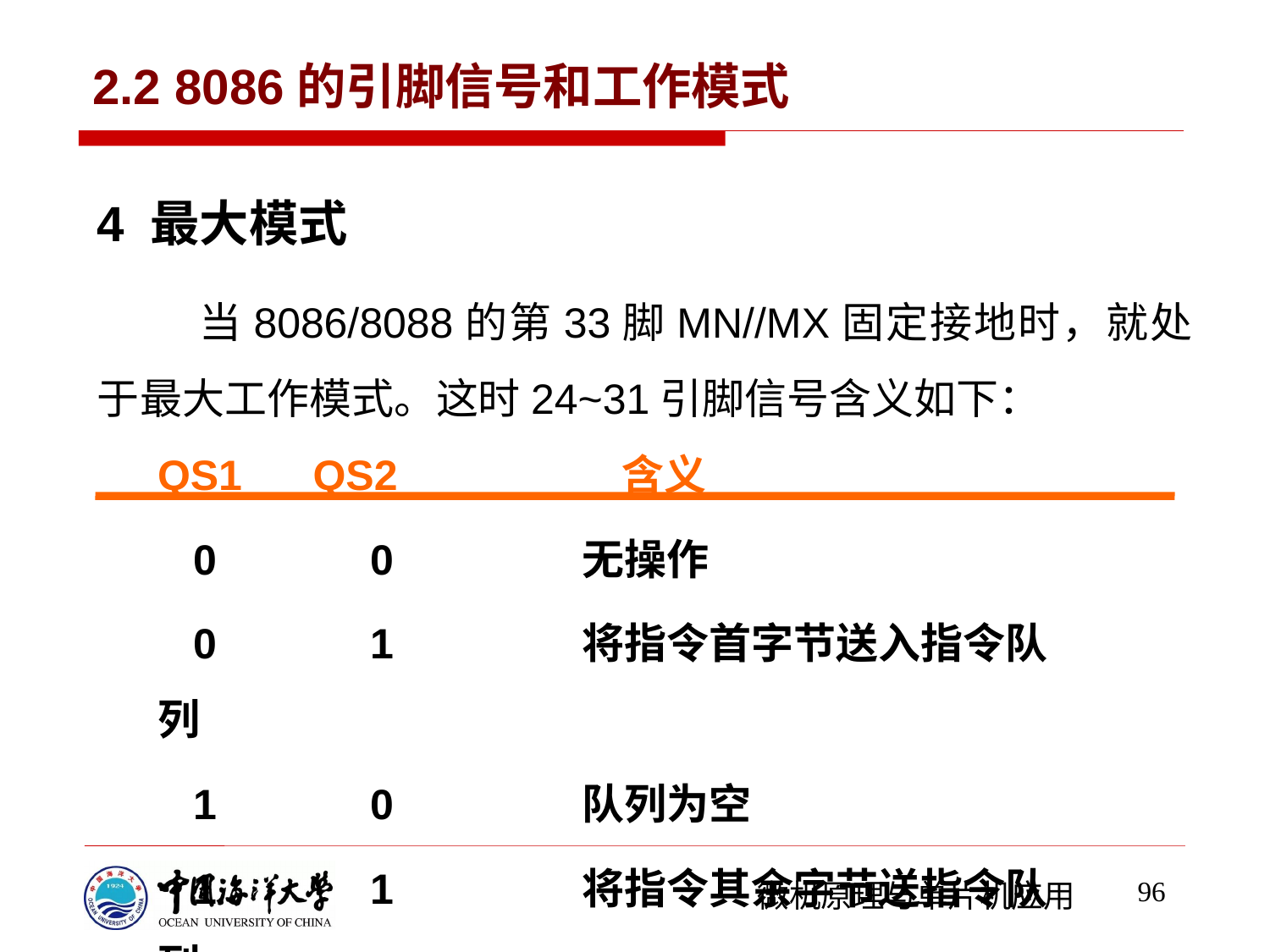

# 2.2 8086的引脚信号和工作模式
4 最大模式
        当8086/8088的第33脚MN//MX固定接地时，就处于最大工作模式。这时24~31引脚信号含义如下：

QS1      QS2                  含义
   0             0               无操作
   0             1               将指令首字节送入指令队列
   1             0               队列为空
   1             1               将指令其余字节送指令队列

96